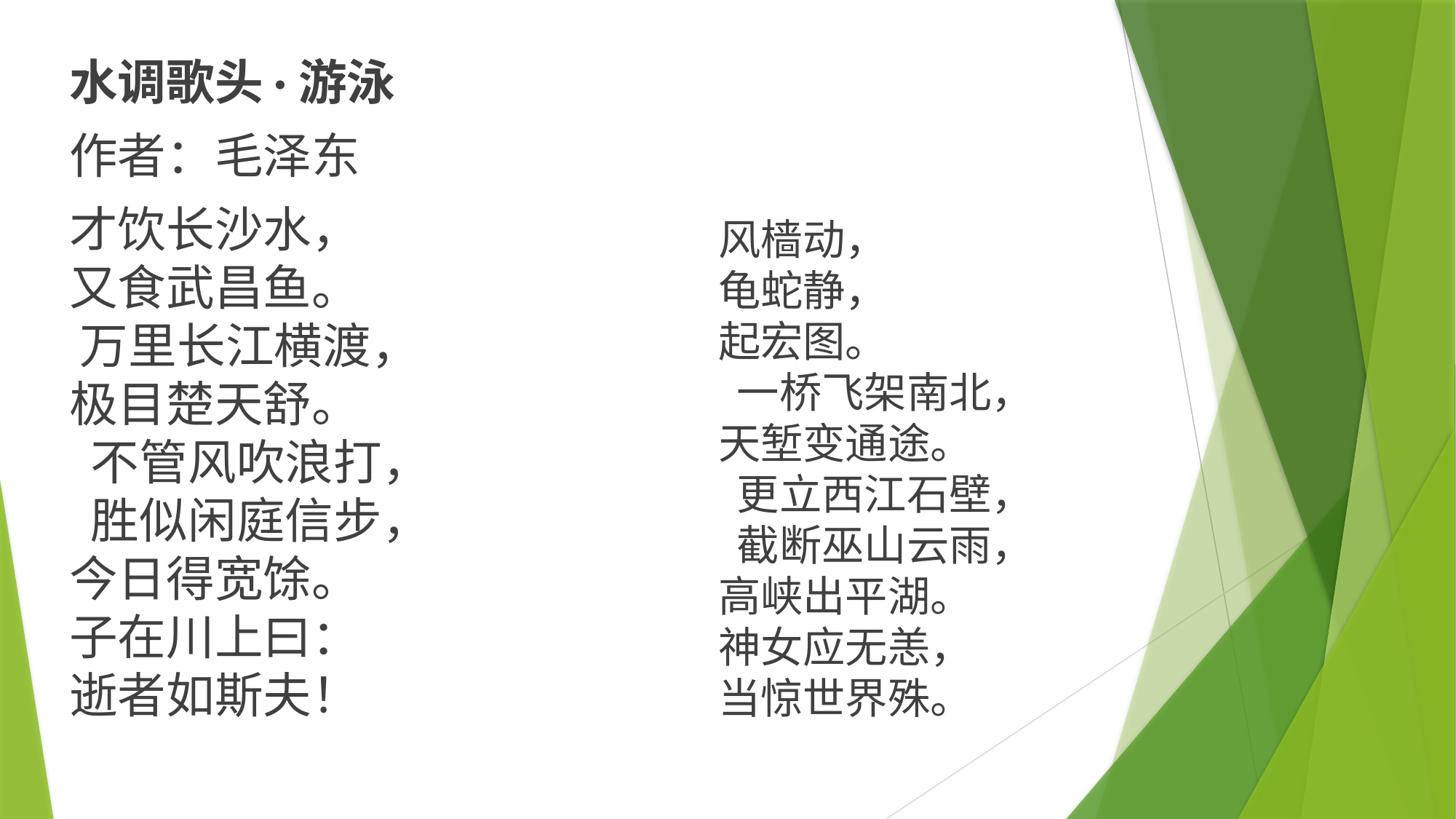

水调歌头·游泳
作者：毛泽东
才饮长沙水，
又食武昌鱼。
 万里长江横渡，
极目楚天舒。
  不管风吹浪打，
  胜似闲庭信步，
今日得宽馀。
子在川上曰：
逝者如斯夫！

#
风樯动，
龟蛇静，
起宏图。
  一桥飞架南北，
天堑变通途。
  更立西江石壁，
  截断巫山云雨，
高峡出平湖。
神女应无恙，
当惊世界殊。